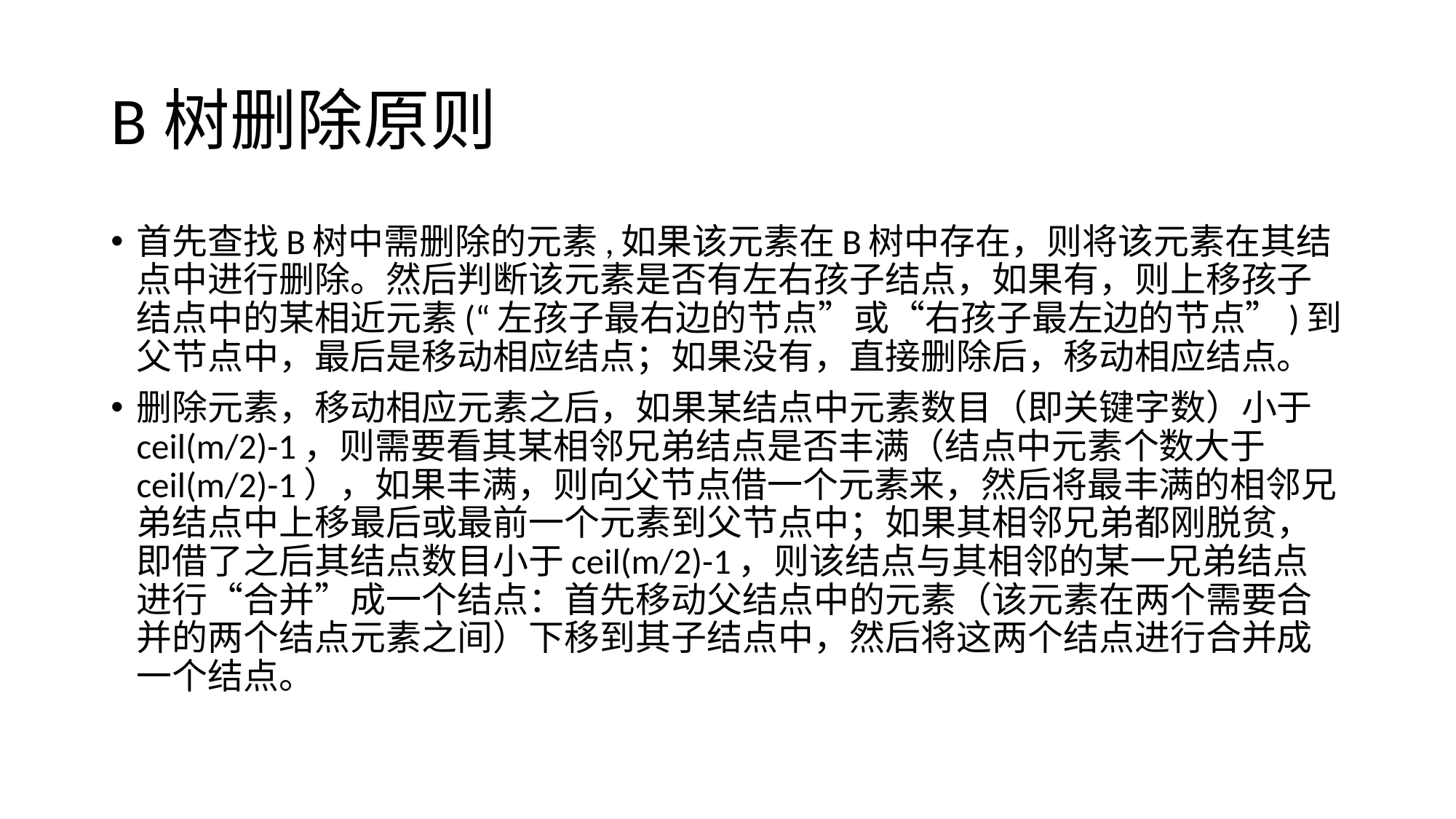

# B树删除原则
首先查找B树中需删除的元素,如果该元素在B树中存在，则将该元素在其结点中进行删除。然后判断该元素是否有左右孩子结点，如果有，则上移孩子结点中的某相近元素(“左孩子最右边的节点”或“右孩子最左边的节点”)到父节点中，最后是移动相应结点；如果没有，直接删除后，移动相应结点。
删除元素，移动相应元素之后，如果某结点中元素数目（即关键字数）小于ceil(m/2)-1，则需要看其某相邻兄弟结点是否丰满（结点中元素个数大于ceil(m/2)-1），如果丰满，则向父节点借一个元素来，然后将最丰满的相邻兄弟结点中上移最后或最前一个元素到父节点中；如果其相邻兄弟都刚脱贫，即借了之后其结点数目小于ceil(m/2)-1，则该结点与其相邻的某一兄弟结点进行“合并”成一个结点：首先移动父结点中的元素（该元素在两个需要合并的两个结点元素之间）下移到其子结点中，然后将这两个结点进行合并成一个结点。